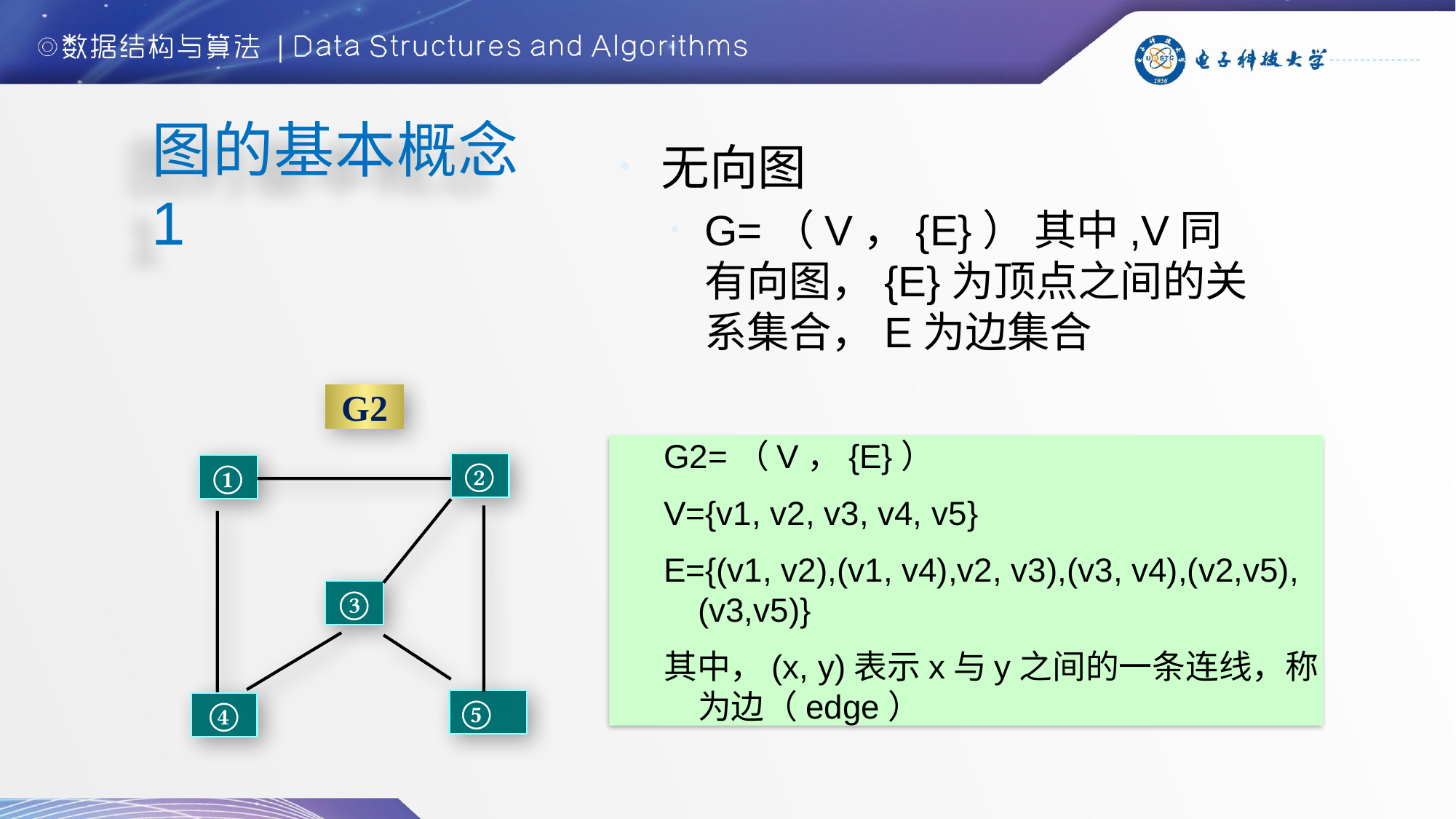

无向图
G=（V，{E}） 其中,V同有向图，{E}为顶点之间的关系集合，E为边集合

# 图的基本概念1
G2
G2=（V，{E}）
V={v1, v2, v3, v4, v5}
E={(v1, v2),(v1, v4),v2, v3),(v3, v4),(v2,v5),(v3,v5)}
其中，(x, y)表示x与y之间的一条连线，称为边（edge）
②
①

③

⑤
④